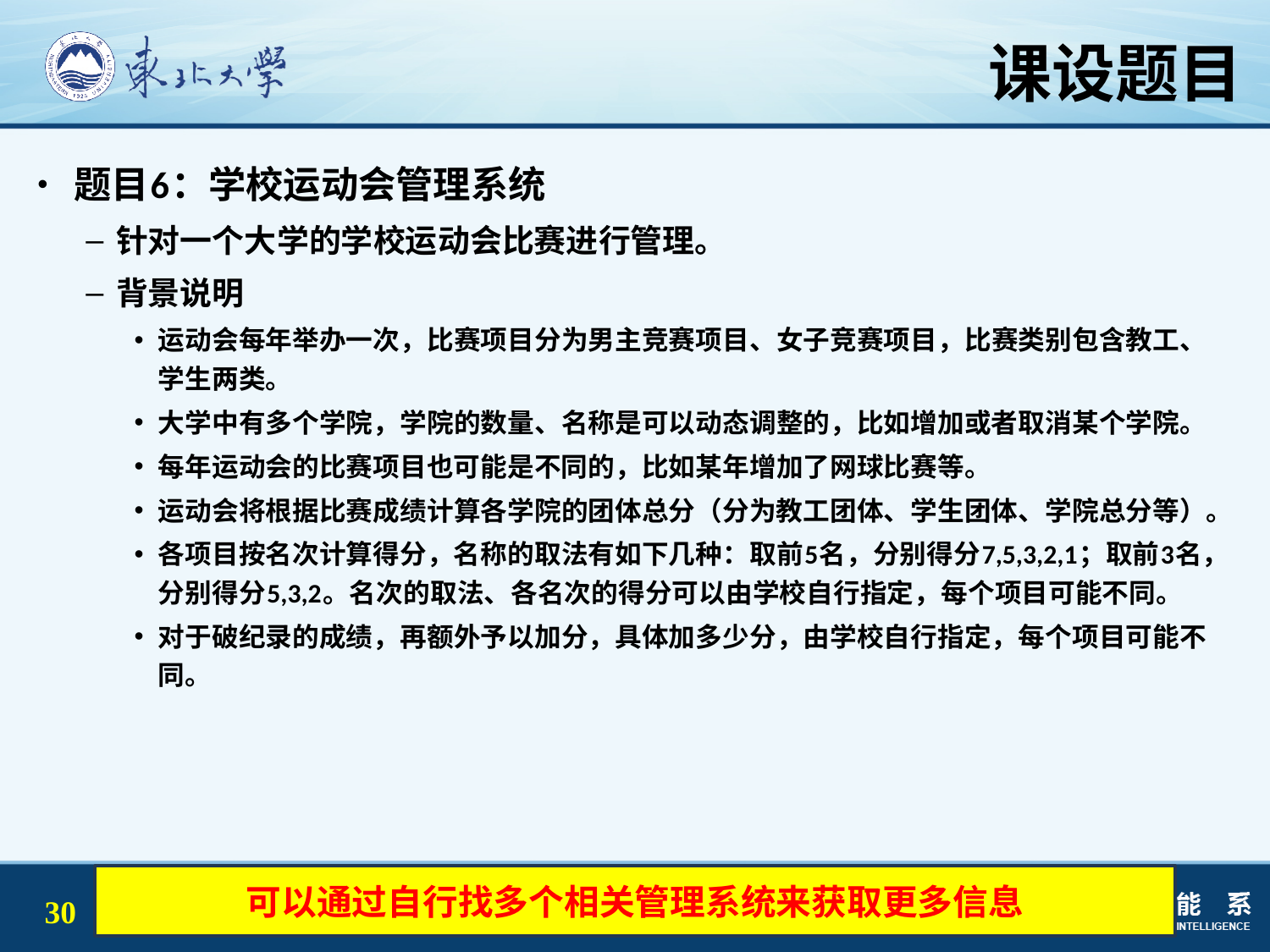

# 课设题目
题目6：学校运动会管理系统
针对一个大学的学校运动会比赛进行管理。
背景说明
运动会每年举办一次，比赛项目分为男主竞赛项目、女子竞赛项目，比赛类别包含教工、学生两类。
大学中有多个学院，学院的数量、名称是可以动态调整的，比如增加或者取消某个学院。
每年运动会的比赛项目也可能是不同的，比如某年增加了网球比赛等。
运动会将根据比赛成绩计算各学院的团体总分（分为教工团体、学生团体、学院总分等）。
各项目按名次计算得分，名称的取法有如下几种：取前5名，分别得分7,5,3,2,1；取前3名，分别得分5,3,2。名次的取法、各名次的得分可以由学校自行指定，每个项目可能不同。
对于破纪录的成绩，再额外予以加分，具体加多少分，由学校自行指定，每个项目可能不同。

可以通过自行找多个相关管理系统来获取更多信息